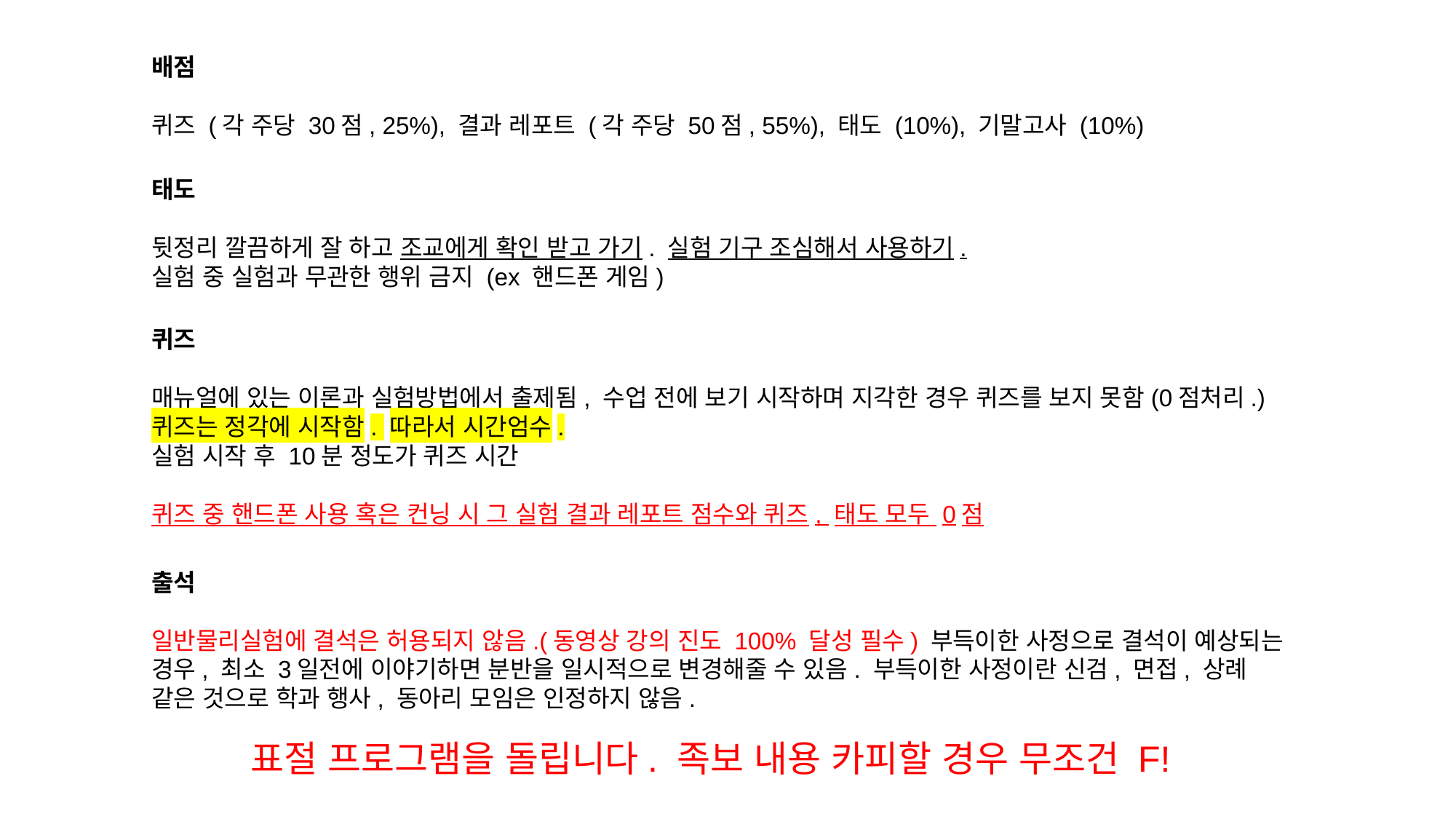

배점

퀴즈 (각 주당 30점, 25%), 결과 레포트 (각 주당 50점, 55%), 태도 (10%), 기말고사 (10%)

태도

뒷정리 깔끔하게 잘 하고 조교에게 확인 받고 가기. 실험 기구 조심해서 사용하기.
실험 중 실험과 무관한 행위 금지 (ex 핸드폰 게임)
퀴즈

매뉴얼에 있는 이론과 실험방법에서 출제됨, 수업 전에 보기 시작하며 지각한 경우 퀴즈를 보지 못함(0점처리.) 퀴즈는 정각에 시작함. 따라서 시간엄수.
실험 시작 후 10분 정도가 퀴즈 시간

퀴즈 중 핸드폰 사용 혹은 컨닝 시 그 실험 결과 레포트 점수와 퀴즈, 태도 모두 0점

출석

일반물리실험에 결석은 허용되지 않음.(동영상 강의 진도 100% 달성 필수) 부득이한 사정으로 결석이 예상되는 경우, 최소 3일전에 이야기하면 분반을 일시적으로 변경해줄 수 있음. 부득이한 사정이란 신검, 면접, 상례 같은 것으로 학과 행사, 동아리 모임은 인정하지 않음.

표절 프로그램을 돌립니다. 족보 내용 카피할 경우 무조건 F!